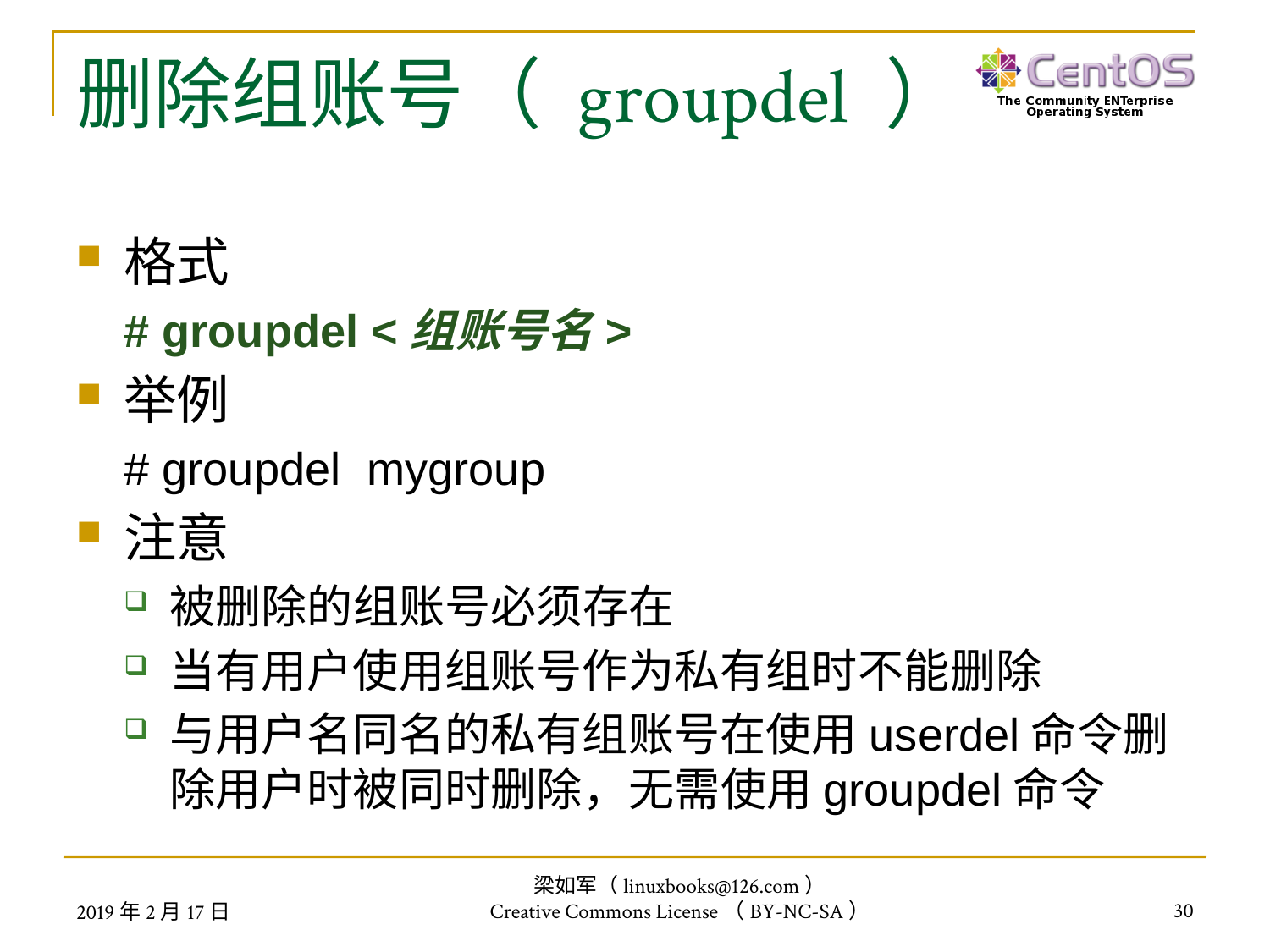

# 删除组账号（ groupdel ）
格式
# groupdel <组账号名>
举例
# groupdel  mygroup
注意
被删除的组账号必须存在
当有用户使用组账号作为私有组时不能删除
与用户名同名的私有组账号在使用userdel命令删除用户时被同时删除，无需使用groupdel命令
梁如军（linuxbooks@126.com）
Creative Commons License（BY-NC-SA）
2019年2月17日
30